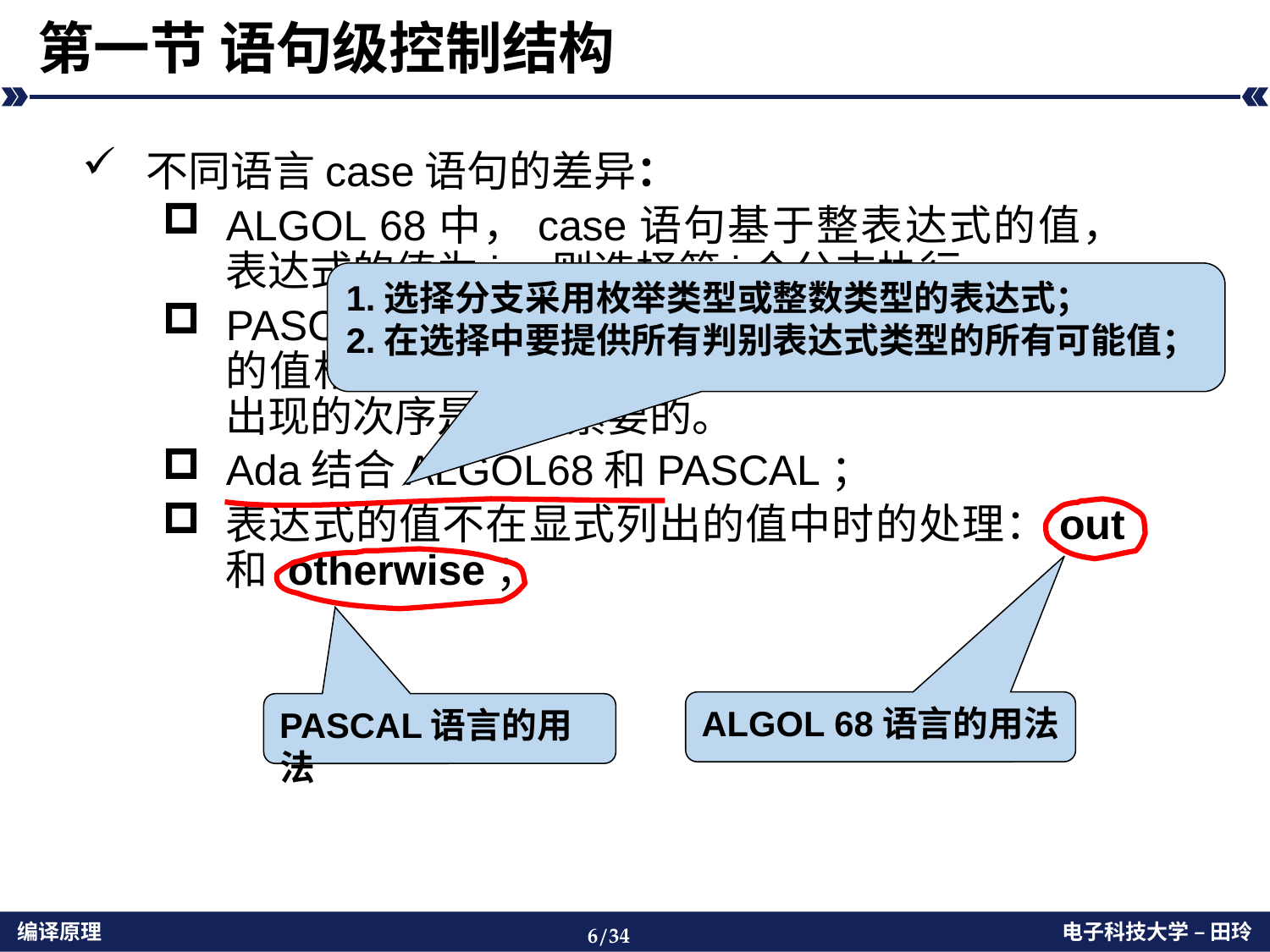

# 第一节 语句级控制结构
不同语言case语句的差异：
ALGOL 68中，case语句基于整表达式的值，表达式的值为i，则选择第i个分支执行。
PASCAL显式列出可能的值，表达式的值与分支的值相同时，选择该分支。每个分支在case中出现的次序是无关紧要的。
Ada结合ALGOL68和PASCAL；
表达式的值不在显式列出的值中时的处理：out 和 otherwise；
1.选择分支采用枚举类型或整数类型的表达式；
2.在选择中要提供所有判别表达式类型的所有可能值；

ALGOL 68语言的用法
PASCAL语言的用法